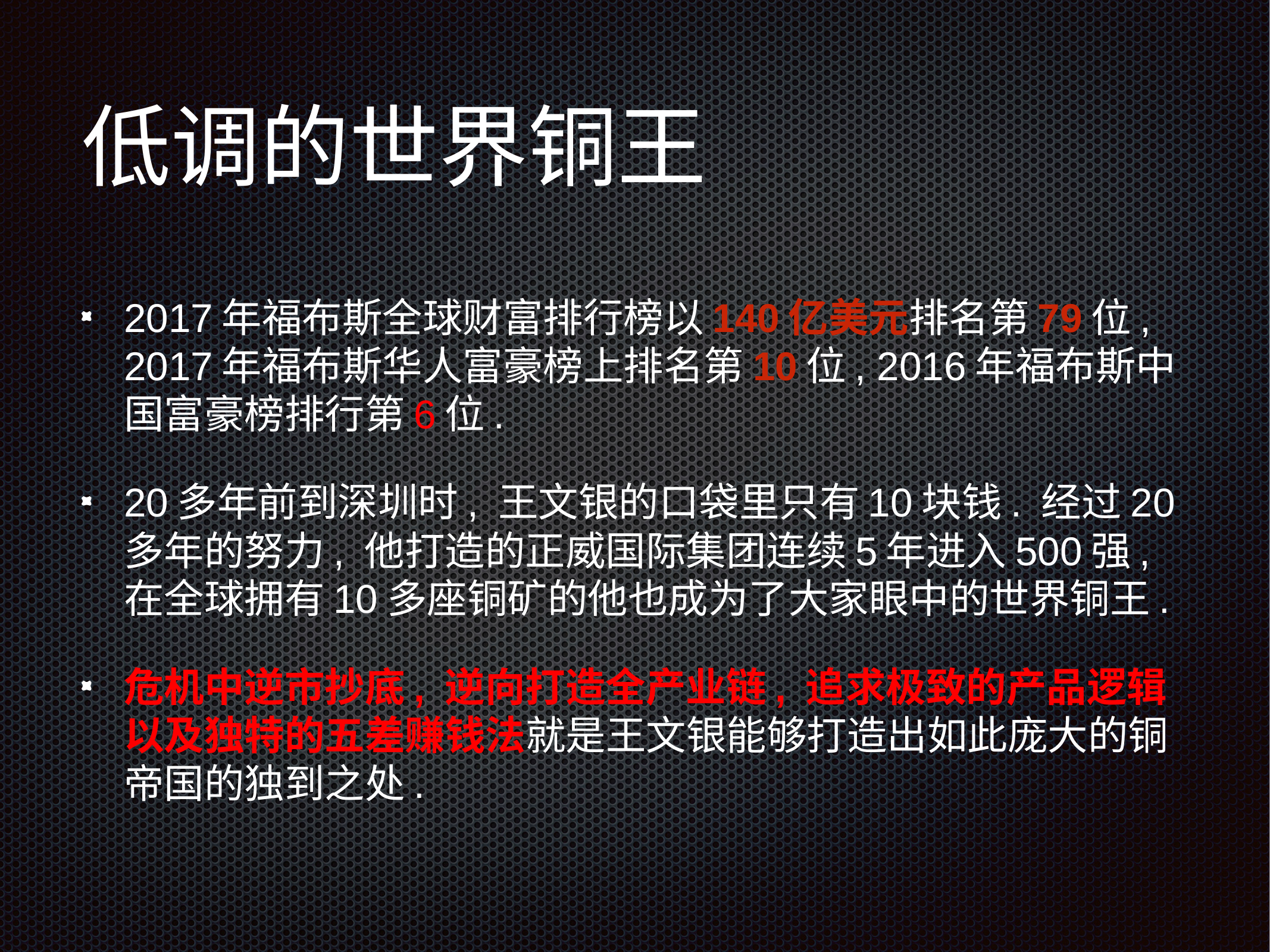

# 低调的世界铜王
2017年福布斯全球财富排行榜以140亿美元排名第79位, 2017年福布斯华人富豪榜上排名第10位, 2016年福布斯中国富豪榜排行第6位.
20多年前到深圳时, 王文银的口袋里只有10块钱. 经过20多年的努力, 他打造的正威国际集团连续5年进入500强, 在全球拥有10多座铜矿的他也成为了大家眼中的世界铜王.
危机中逆市抄底, 逆向打造全产业链, 追求极致的产品逻辑以及独特的五差赚钱法就是王文银能够打造出如此庞大的铜帝国的独到之处.